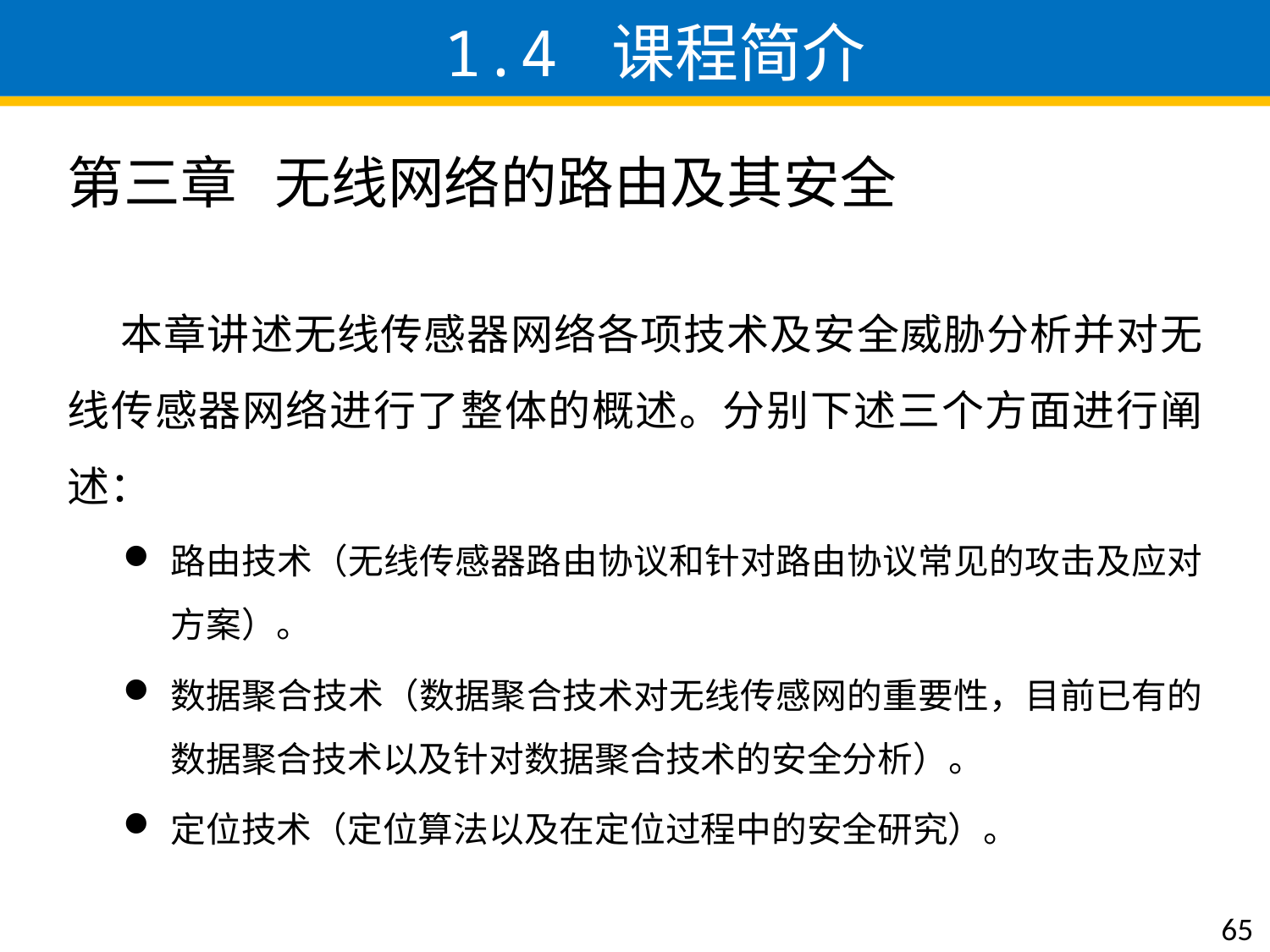

# 1.4 课程简介
第三章   无线网络的路由及其安全

    本章讲述无线传感器网络各项技术及安全威胁分析并对无线传感器网络进行了整体的概述。分别下述三个方面进行阐述：
路由技术（无线传感器路由协议和针对路由协议常见的攻击及应对方案）。
数据聚合技术（数据聚合技术对无线传感网的重要性，目前已有的数据聚合技术以及针对数据聚合技术的安全分析）。
定位技术（定位算法以及在定位过程中的安全研究）。
65